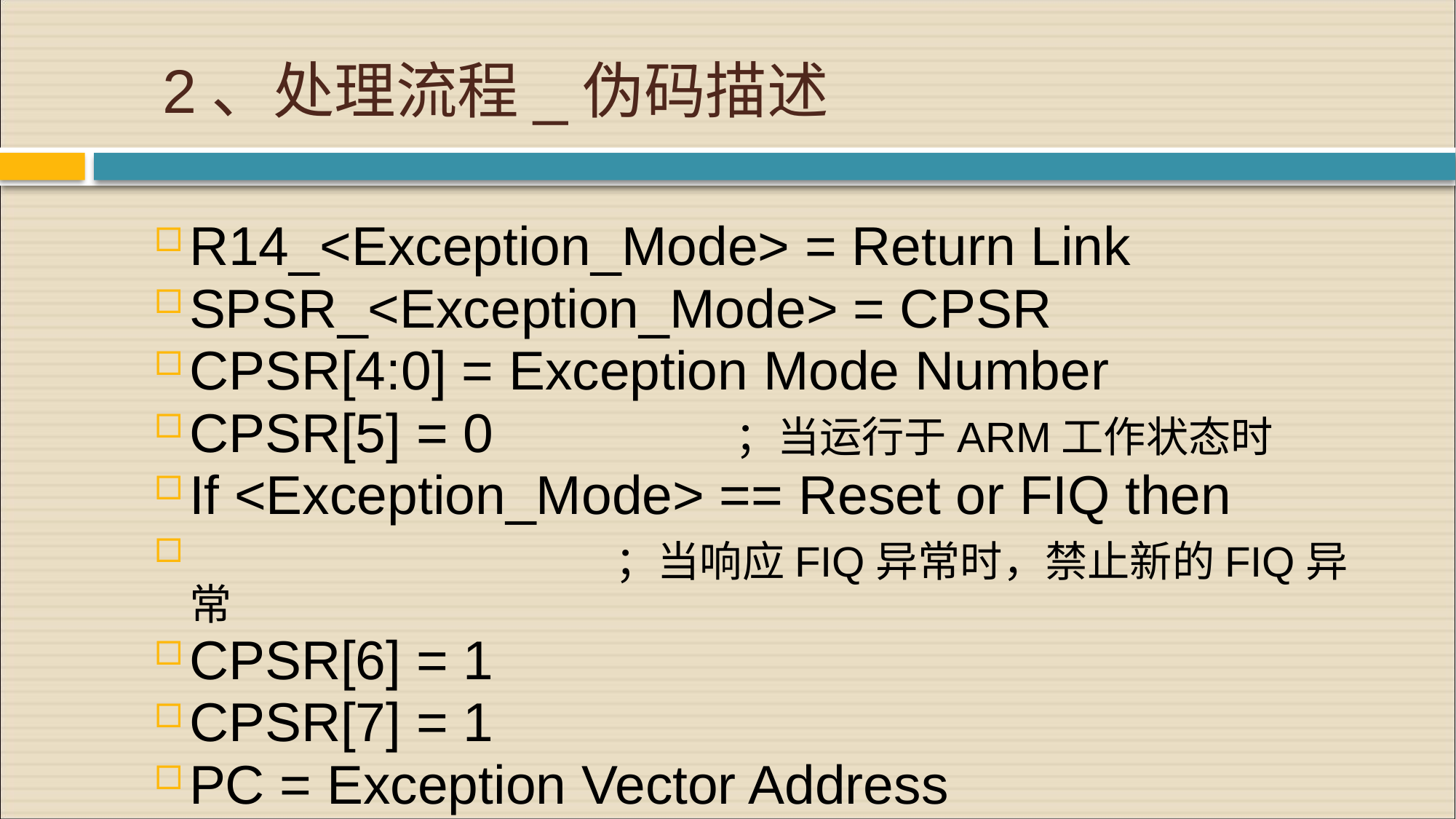

# 2、处理流程_伪码描述

R14_<Exception_Mode> = Return Link
SPSR_<Exception_Mode> = CPSR
CPSR[4:0] = Exception Mode Number
CPSR[5] = 0			；当运行于ARM工作状态时
If <Exception_Mode> == Reset or FIQ then
			       ；当响应FIQ异常时，禁止新的FIQ异常
CPSR[6] = 1
CPSR[7] = 1
PC = Exception Vector Address